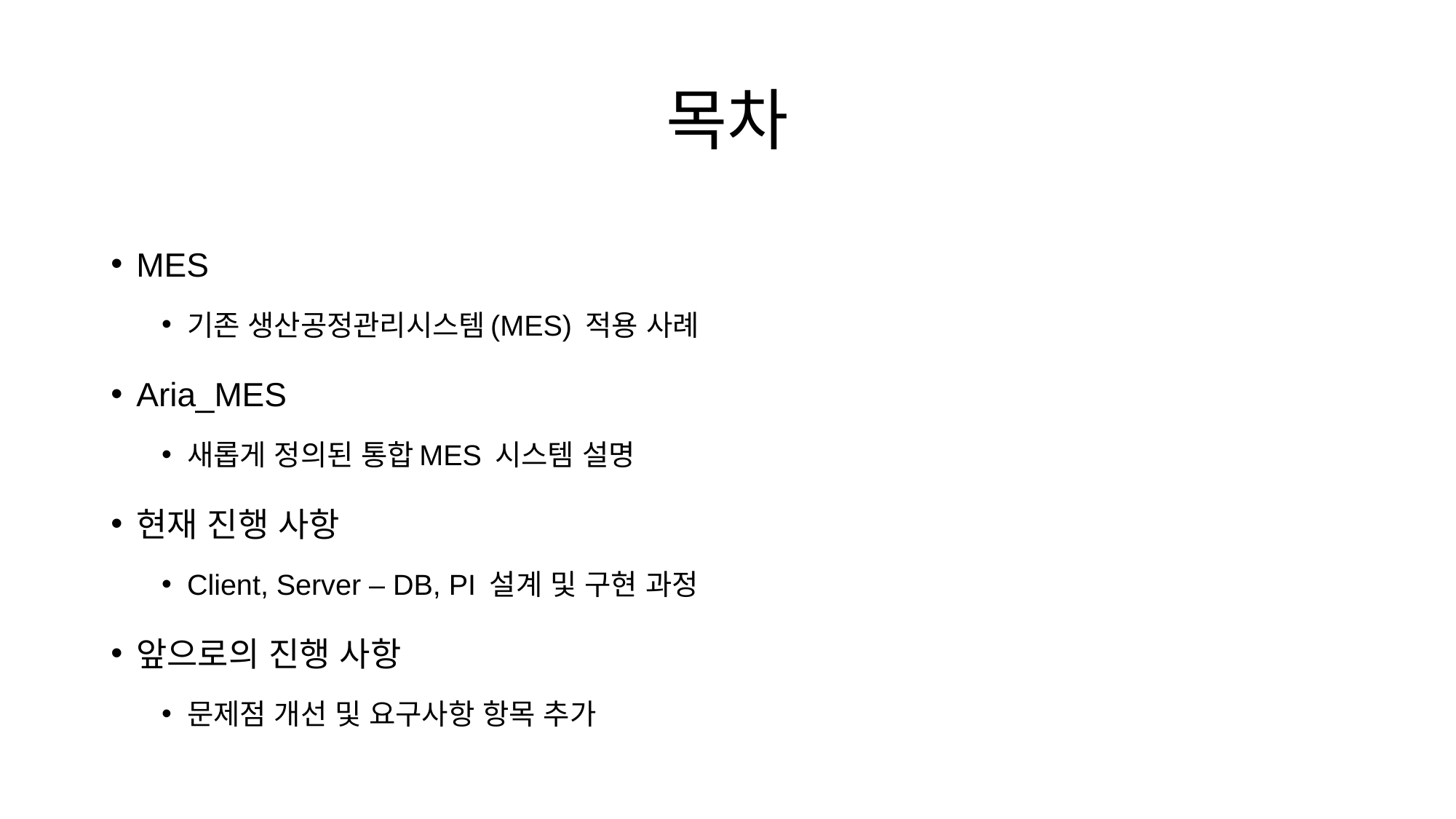

# 목차
MES
기존 생산공정관리시스템(MES) 적용 사례
Aria_MES
새롭게 정의된 통합MES 시스템 설명
현재 진행 사항
Client, Server – DB, PI 설계 및 구현 과정
앞으로의 진행 사항
문제점 개선 및 요구사항 항목 추가